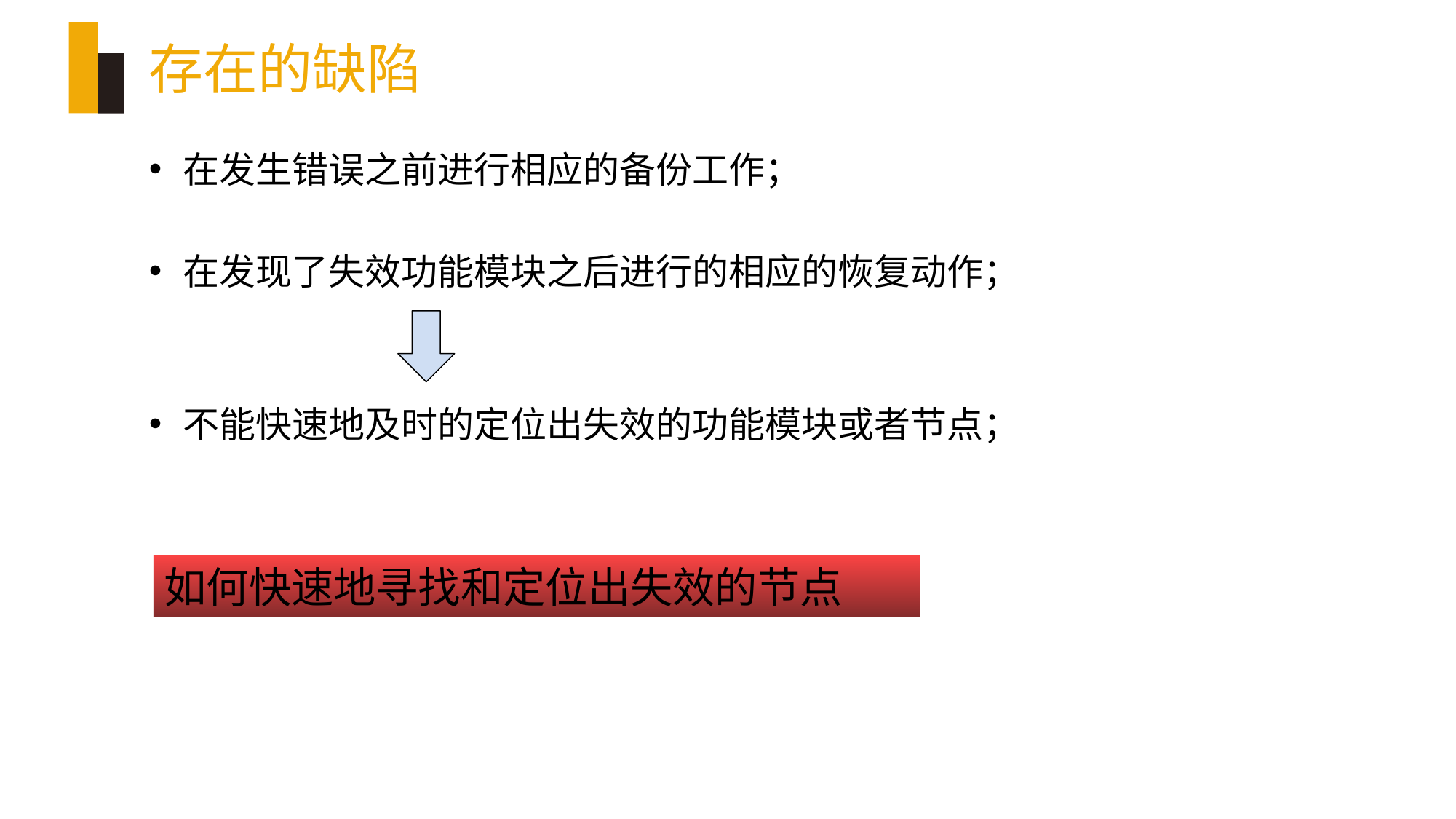

# 存在的缺陷
在发生错误之前进行相应的备份工作；

在发现了失效功能模块之后进行的相应的恢复动作；

不能快速地及时的定位出失效的功能模块或者节点；

如何快速地寻找和定位出失效的节点